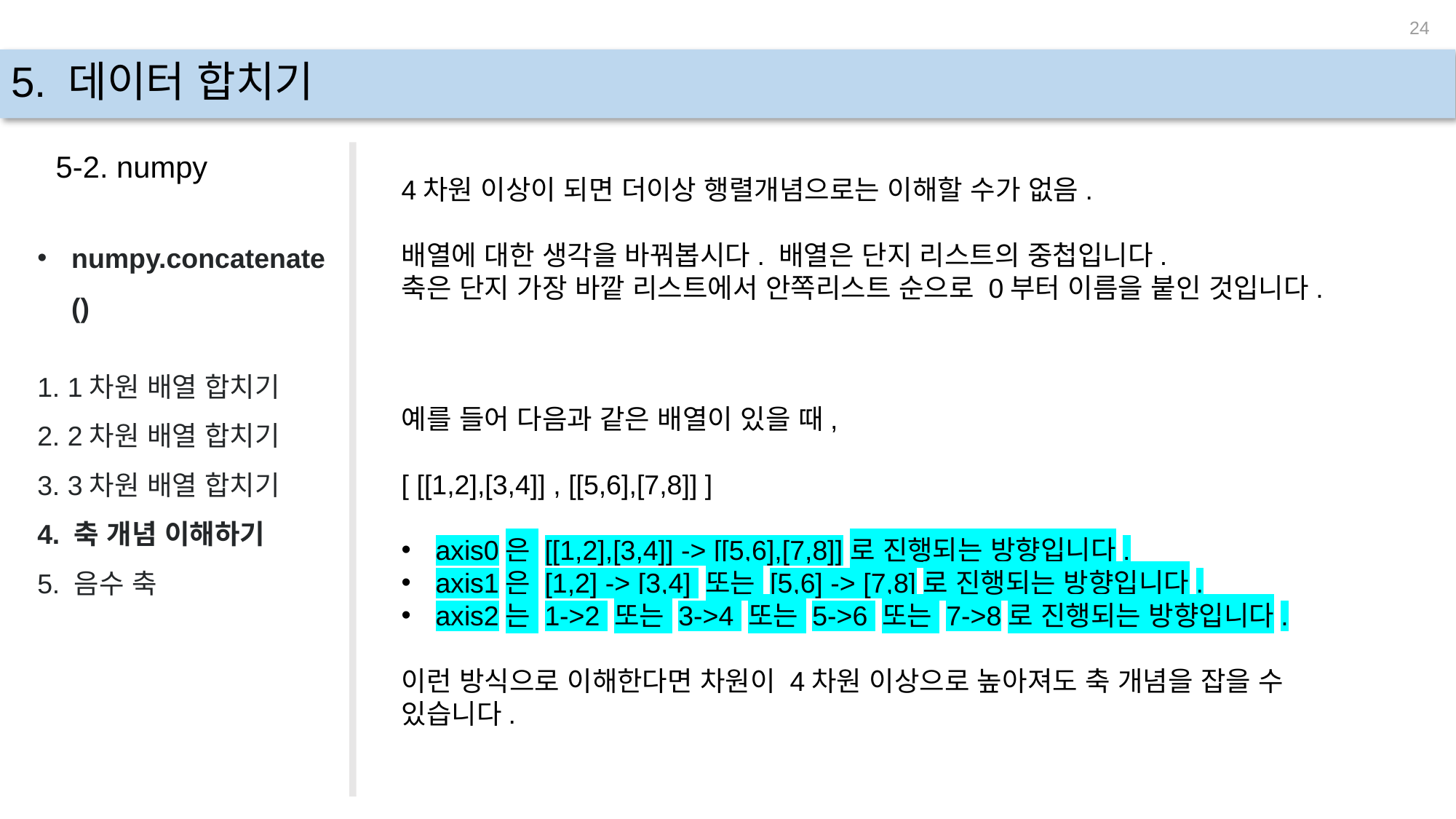

24
# 5. 데이터 합치기
5-2. numpy

4차원 이상이 되면 더이상 행렬개념으로는 이해할 수가 없음.

배열에 대한 생각을 바꿔봅시다. 배열은 단지 리스트의 중첩입니다.
축은 단지 가장 바깥 리스트에서 안쪽리스트 순으로 0부터 이름을 붙인 것입니다.

예를 들어 다음과 같은 배열이 있을 때,

[ [[1,2],[3,4]] , [[5,6],[7,8]] ]

axis0은 [[1,2],[3,4]] -> [[5,6],[7,8]]로 진행되는 방향입니다.
axis1은 [1,2] -> [3,4] 또는 [5,6] -> [7,8]로 진행되는 방향입니다.
axis2는 1->2 또는 3->4 또는 5->6 또는 7->8로 진행되는 방향입니다.

이런 방식으로 이해한다면 차원이 4차원 이상으로 높아져도 축 개념을 잡을 수 있습니다.

numpy.concatenate()

1. 1차원 배열 합치기
2. 2차원 배열 합치기
3. 3차원 배열 합치기
4. 축 개념 이해하기
5. 음수 축